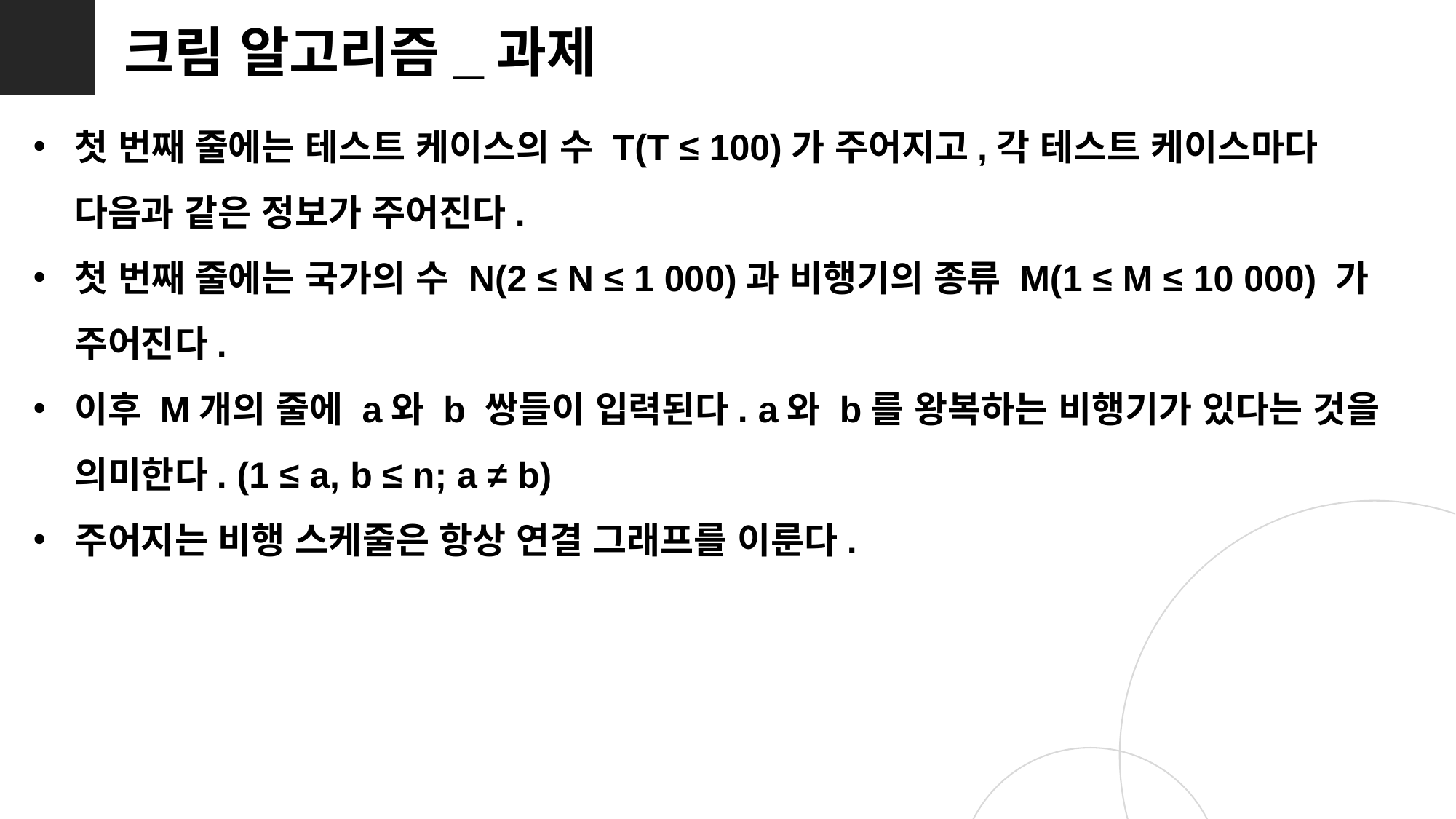

크림 알고리즘_과제
첫 번째 줄에는 테스트 케이스의 수 T(T ≤ 100)가 주어지고,각 테스트 케이스마다 다음과 같은 정보가 주어진다.
첫 번째 줄에는 국가의 수 N(2 ≤ N ≤ 1 000)과 비행기의 종류 M(1 ≤ M ≤ 10 000) 가 주어진다.
이후 M개의 줄에 a와 b 쌍들이 입력된다. a와 b를 왕복하는 비행기가 있다는 것을 의미한다. (1 ≤ a, b ≤ n; a ≠ b)
주어지는 비행 스케줄은 항상 연결 그래프를 이룬다.